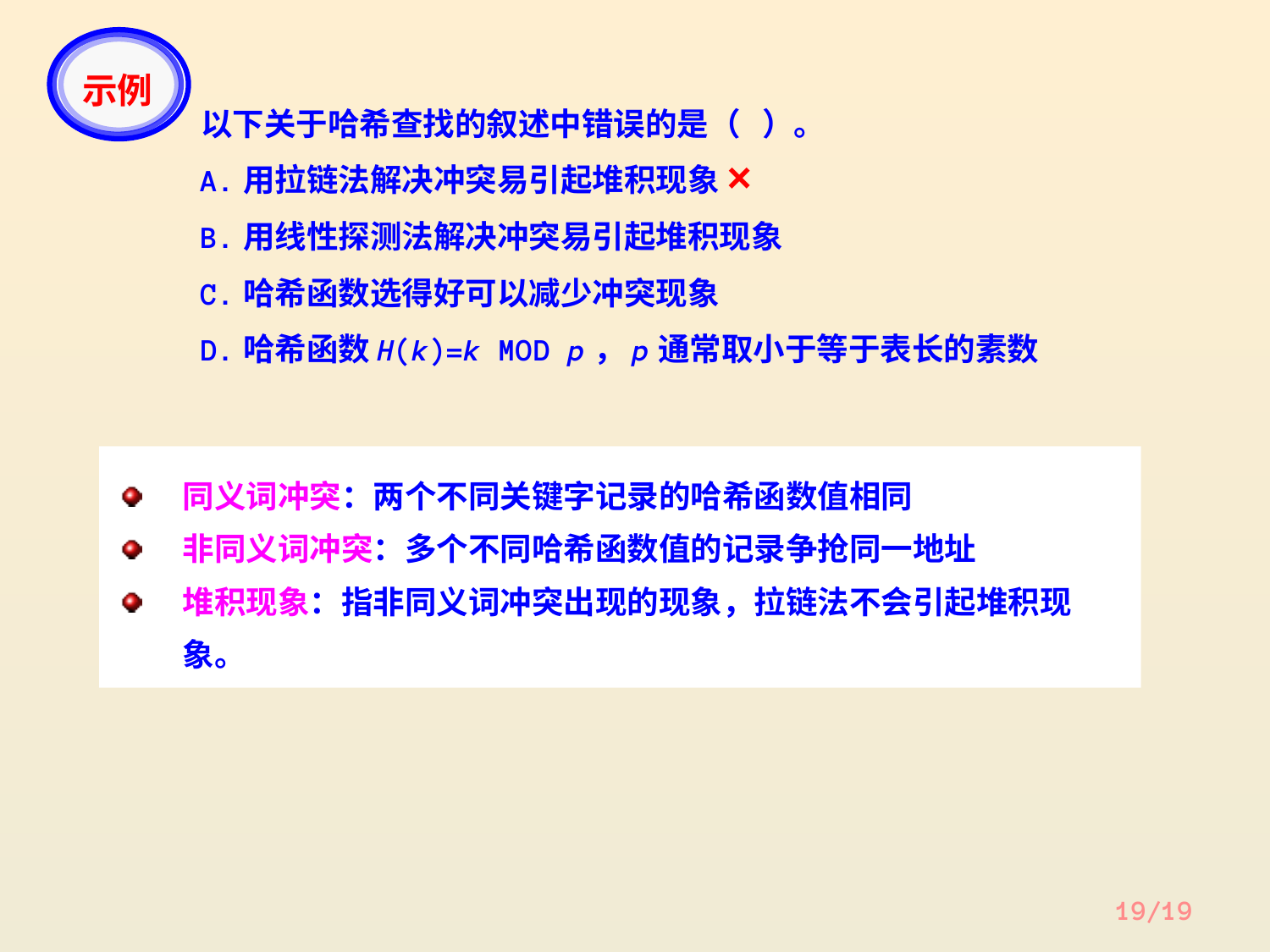

示例
以下关于哈希查找的叙述中错误的是（   ）。
A.用拉链法解决冲突易引起堆积现象
B.用线性探测法解决冲突易引起堆积现象
C.哈希函数选得好可以减少冲突现象
D.哈希函数H(k)=k MOD p，p通常取小于等于表长的素数
×
同义词冲突：两个不同关键字记录的哈希函数值相同
非同义词冲突：多个不同哈希函数值的记录争抢同一地址
堆积现象：指非同义词冲突出现的现象，拉链法不会引起堆积现象。
19/19